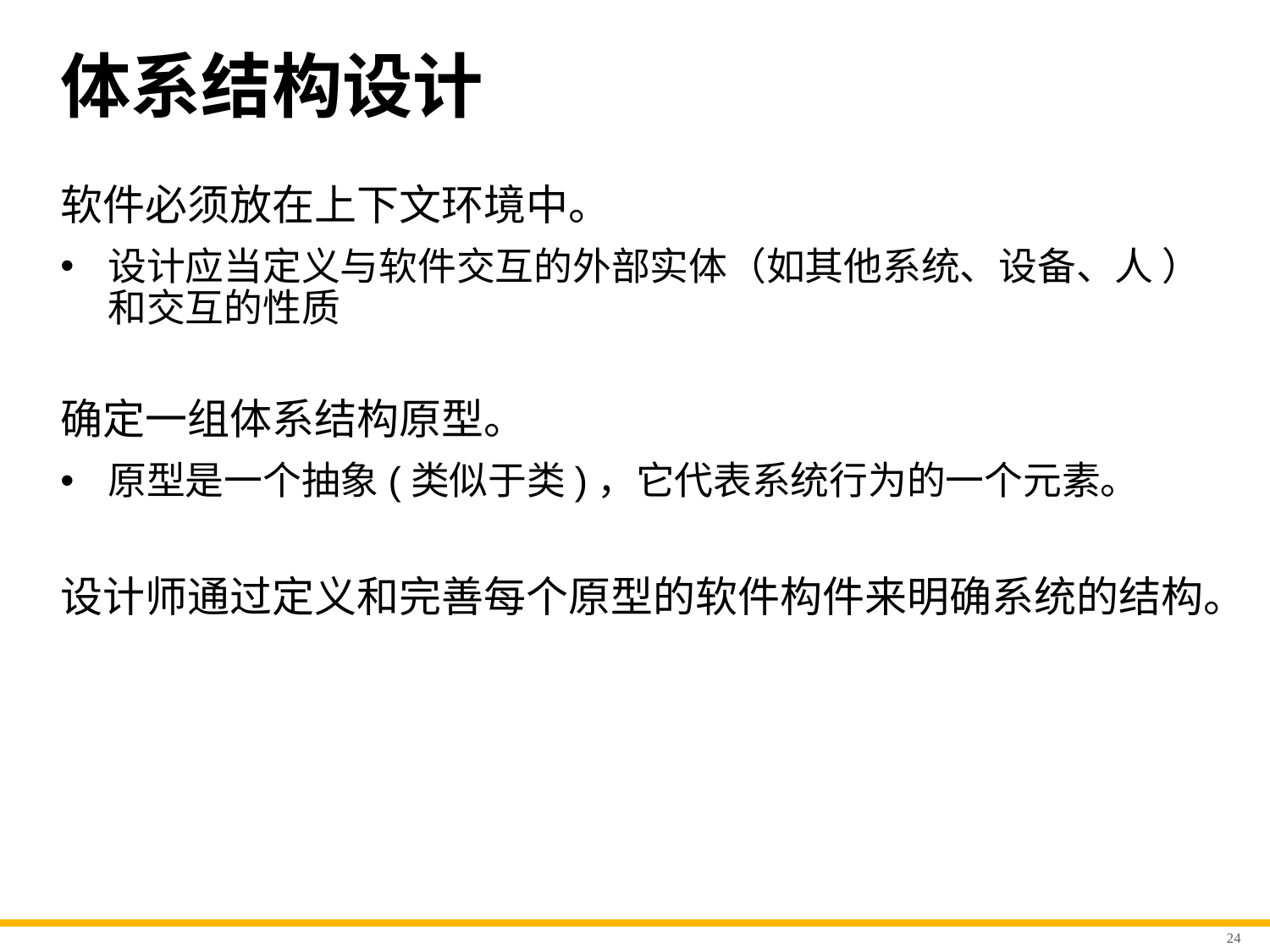

# 体系结构设计
软件必须放在上下文环境中。
设计应当定义与软件交互的外部实体（如其他系统、设备、人 ）和交互的性质
确定一组体系结构原型。
原型是一个抽象(类似于类)，它代表系统行为的一个元素。
设计师通过定义和完善每个原型的软件构件来明确系统的结构。
24